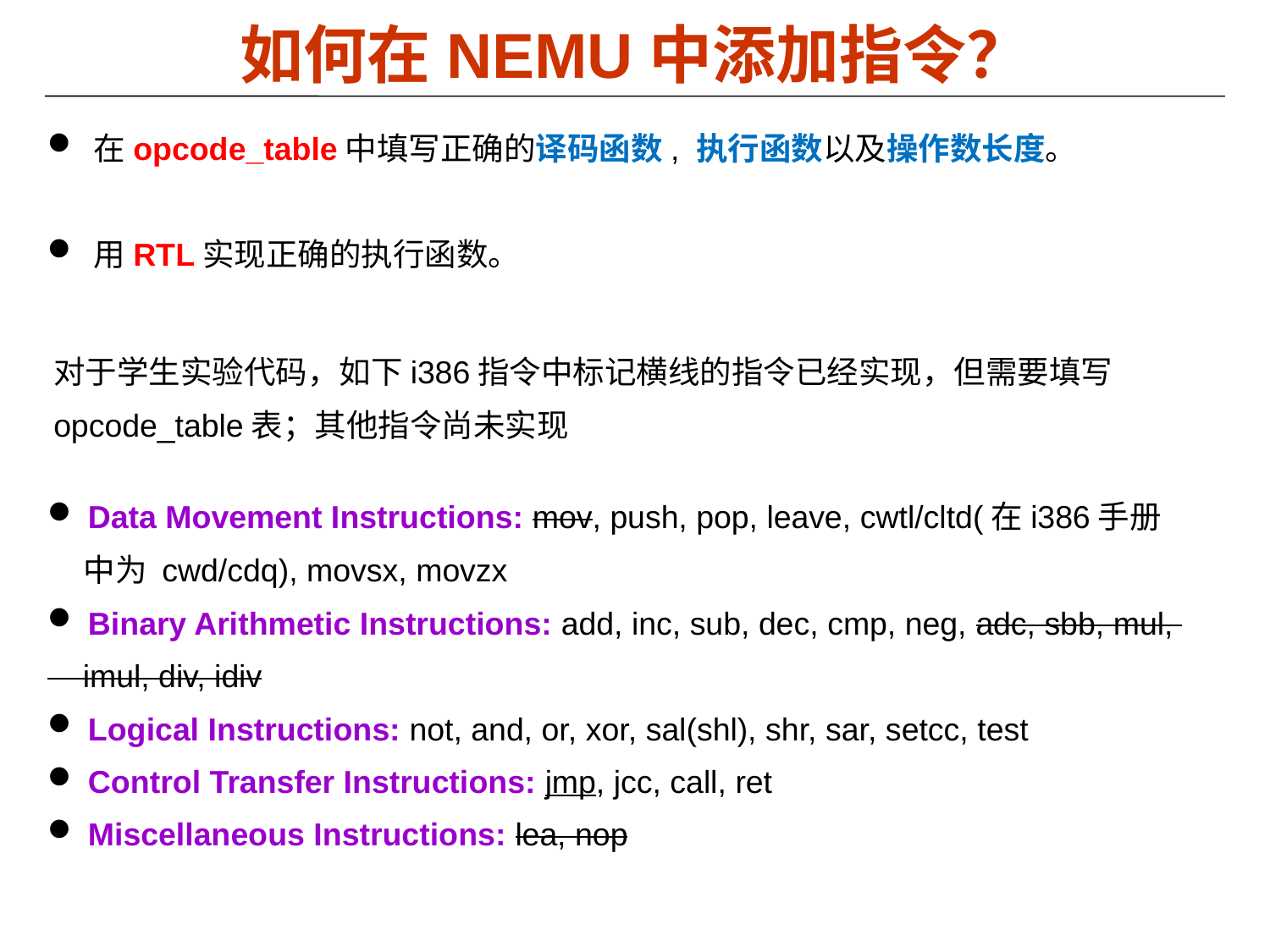

# 如何在NEMU中添加指令？
 在opcode_table中填写正确的译码函数, 执行函数以及操作数长度。

 用RTL实现正确的执行函数。
对于学生实验代码，如下i386指令中标记横线的指令已经实现，但需要填写opcode_table表；其他指令尚未实现
 Data Movement Instructions: mov, push, pop, leave, cwtl/cltd(在i386手册
    中为 cwd/cdq), movsx, movzx
 Binary Arithmetic Instructions: add, inc, sub, dec, cmp, neg, adc, sbb, mul,
    imul, div, idiv
 Logical Instructions: not, and, or, xor, sal(shl), shr, sar, setcc, test
 Control Transfer Instructions: jmp, jcc, call, ret
 Miscellaneous Instructions: lea, nop